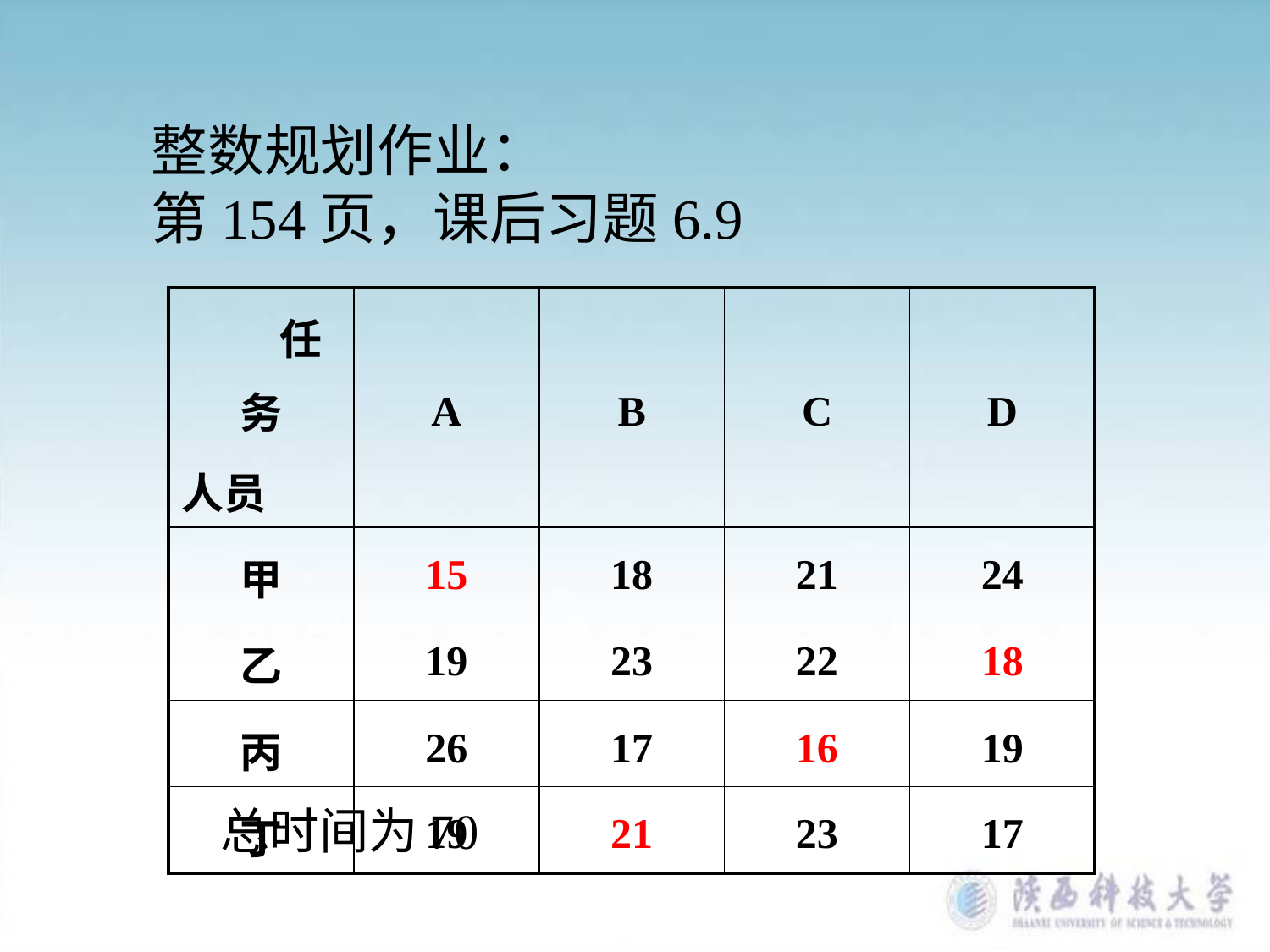

整数规划作业：
第154页，课后习题6.9
| 任务 人员 | A | B | C | D |
| --- | --- | --- | --- | --- |
| 甲 | 15 | 18 | 21 | 24 |
| 乙 | 19 | 23 | 22 | 18 |
| 丙 | 26 | 17 | 16 | 19 |
| 丁 | 19 | 21 | 23 | 17 |
总时间为70